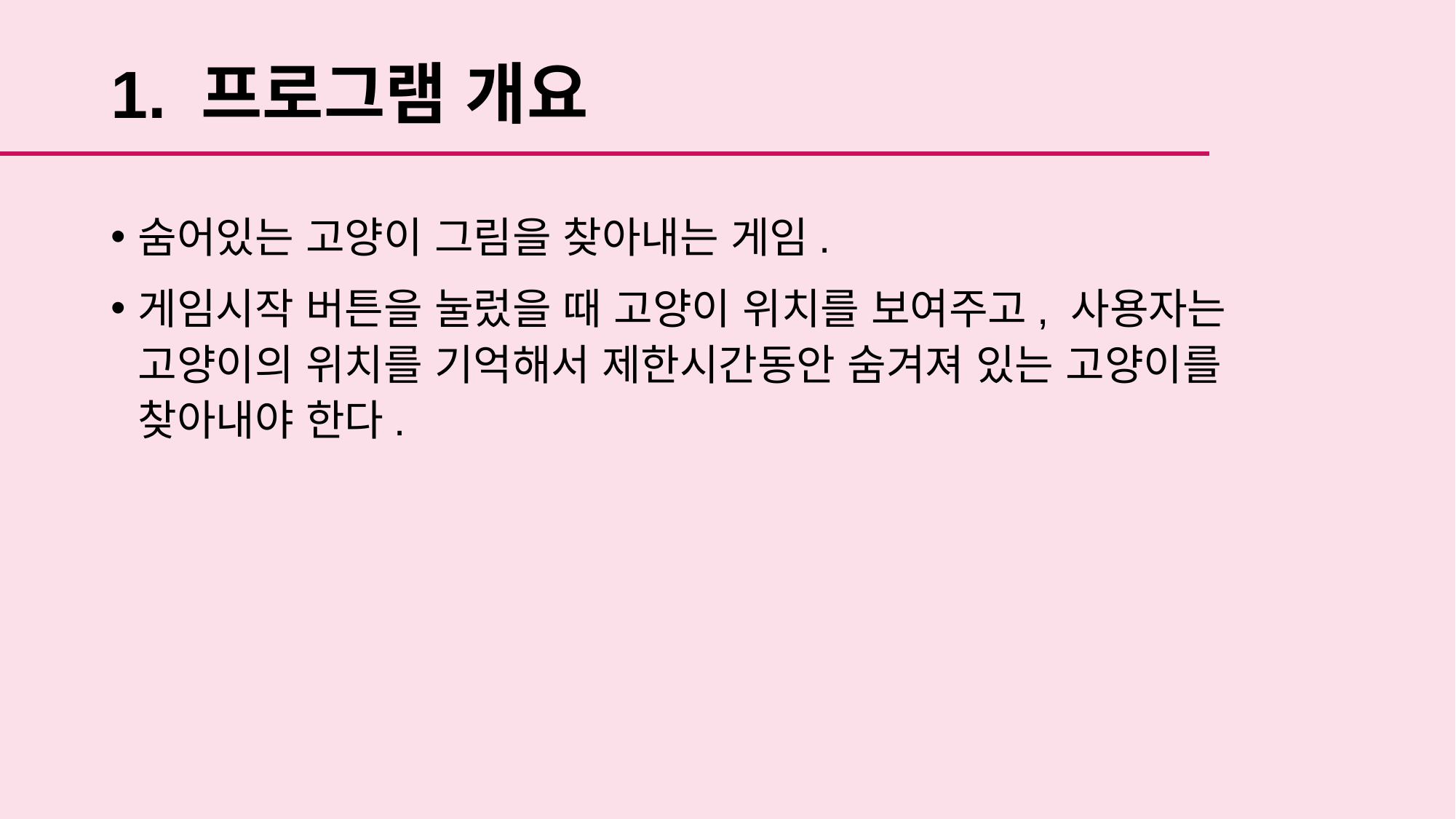

# 1. 프로그램 개요
숨어있는 고양이 그림을 찾아내는 게임.
게임시작 버튼을 눌렀을 때 고양이 위치를 보여주고, 사용자는 고양이의 위치를 기억해서 제한시간동안 숨겨져 있는 고양이를 찾아내야 한다.